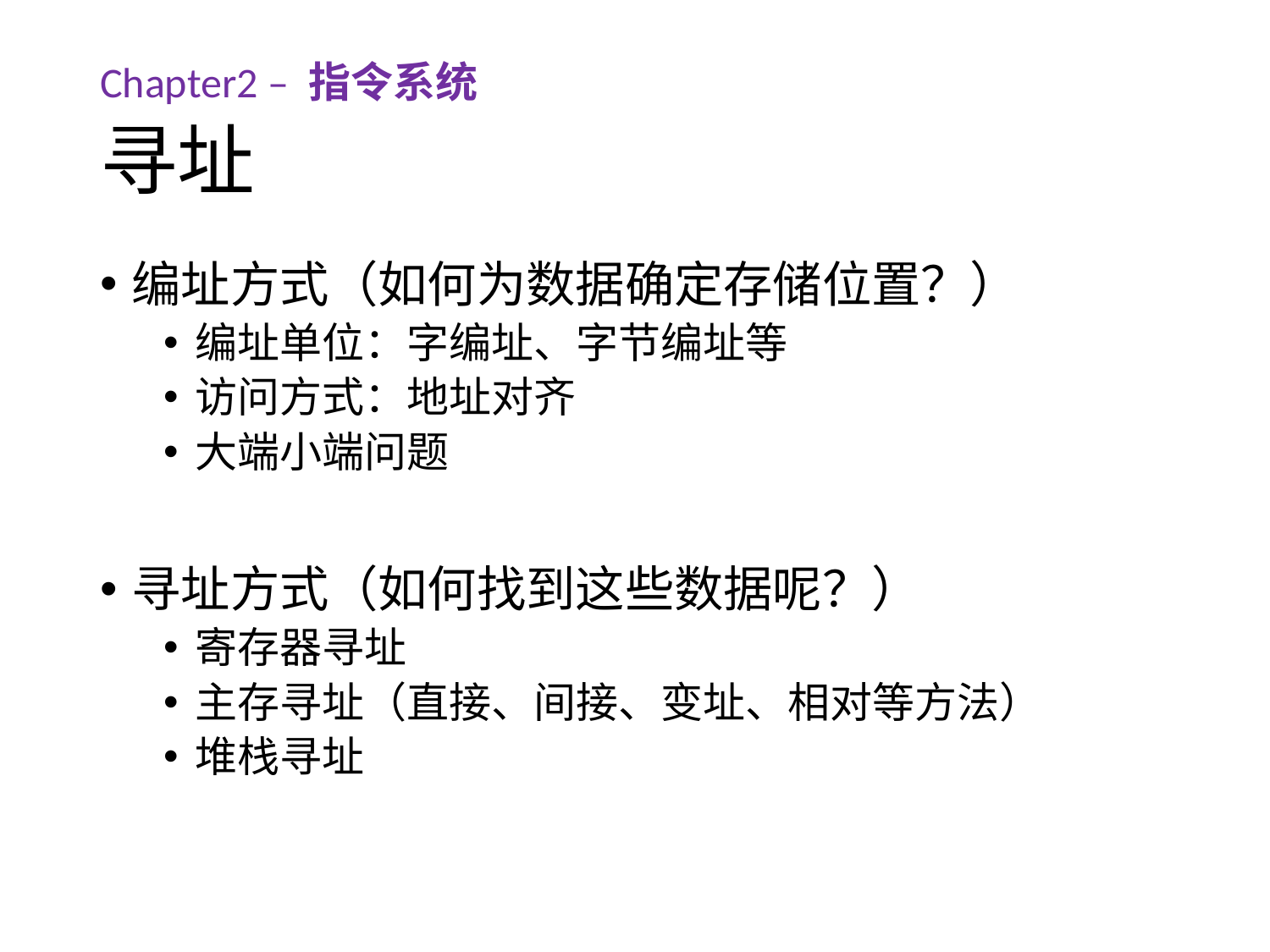

Chapter2 – 指令系统
# 寻址
编址方式（如何为数据确定存储位置？）
编址单位：字编址、字节编址等
访问方式：地址对齐
大端小端问题

寻址方式（如何找到这些数据呢？）
寄存器寻址
主存寻址（直接、间接、变址、相对等方法）
堆栈寻址